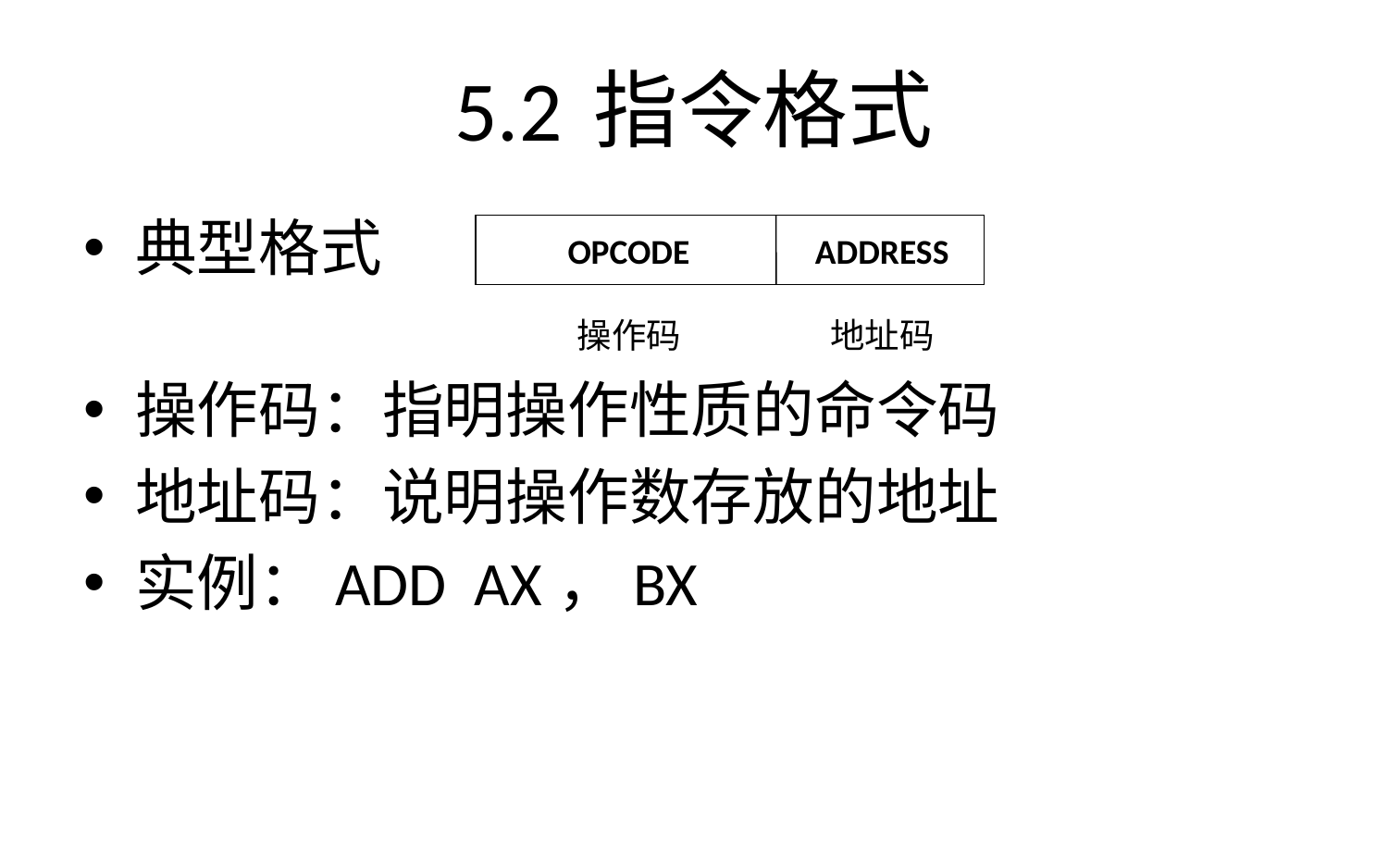

# 5.2	指令格式
典型格式
                                        操作码                   地址码
操作码：指明操作性质的命令码
地址码：说明操作数存放的地址
实例：ADD  AX，BX
          OPCODE                ADDRESS